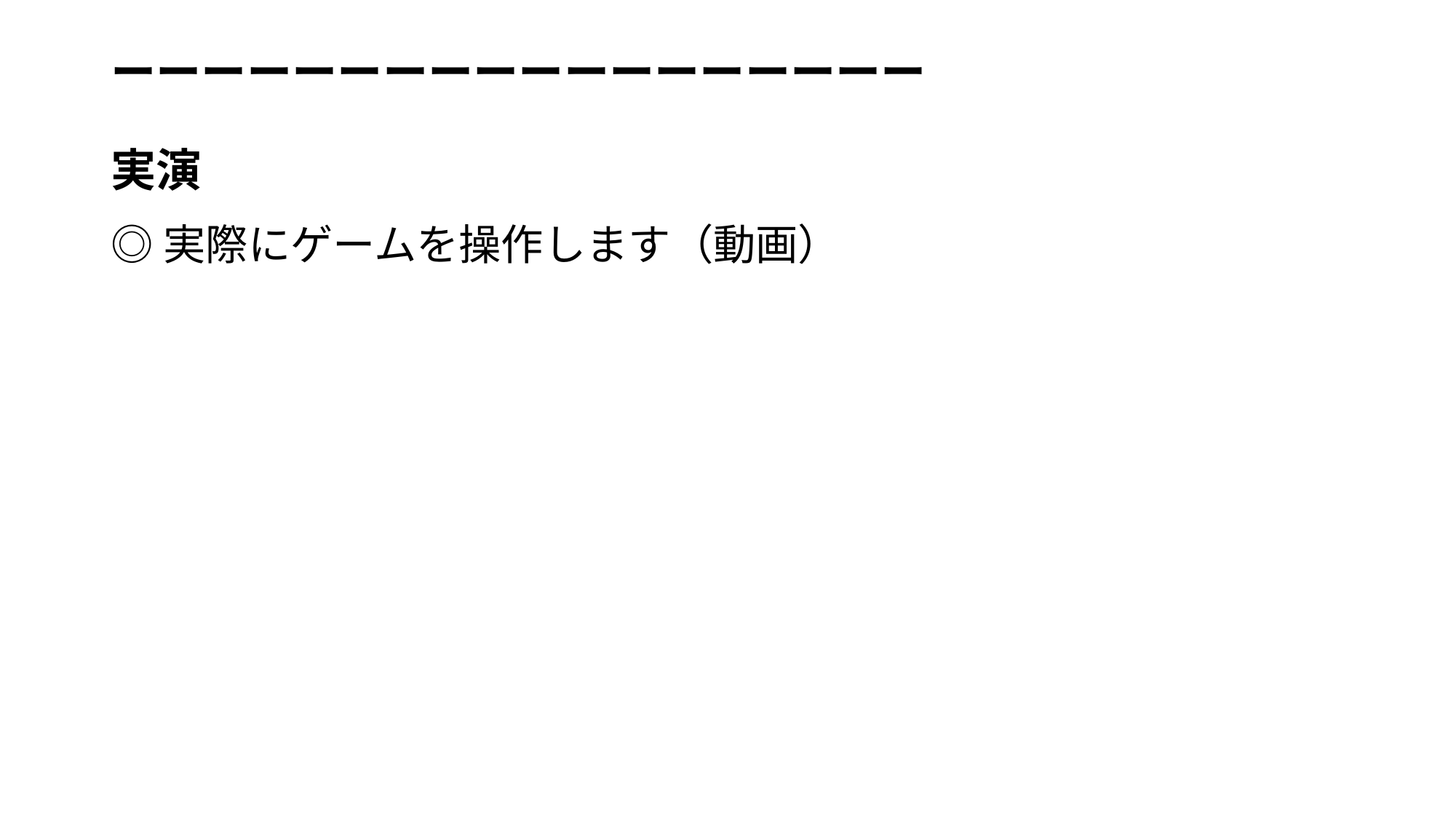

# ーーーーーーーーーーーーーーーーーー 実演
◎実際にゲームを操作します（動画）